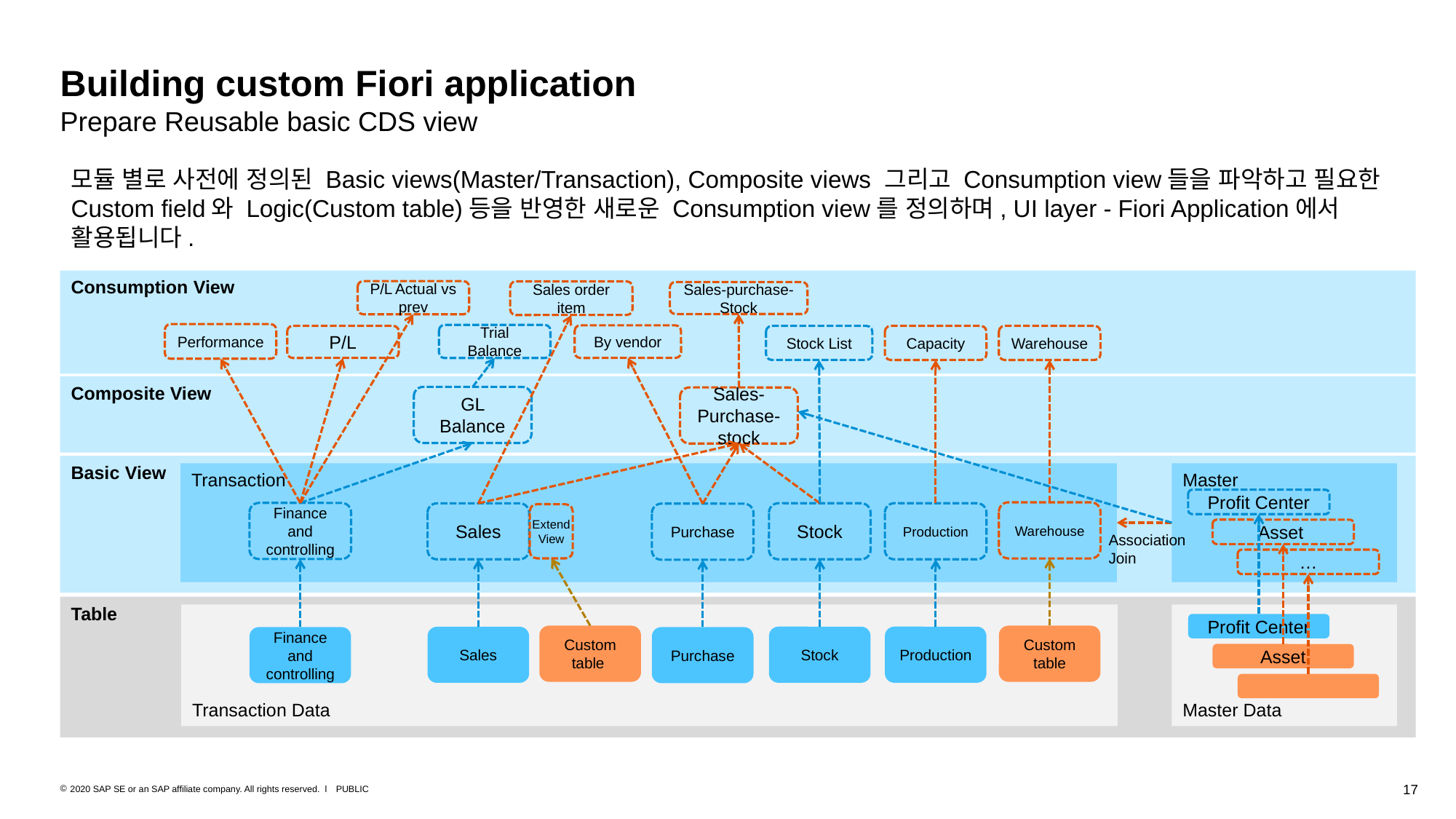

# Building custom Fiori application Prepare Reusable basic CDS view
모듈 별로 사전에 정의된 Basic views(Master/Transaction), Composite views 그리고 Consumption view들을 파악하고 필요한 Custom field와 Logic(Custom table)등을 반영한 새로운 Consumption view를 정의하며, UI layer - Fiori Application에서 활용됩니다.
Consumption View
P/L Actual vs prev
Sales order item
Sales-purchase-Stock
Performance
Trial Balance
By vendor
Warehouse
Capacity
P/L
Stock List
Composite View
GL Balance
Sales-Purchase-stock
Basic View
Transaction
Master
Profit Center
Warehouse
Finance and controlling
Stock
Production
Sales
Purchase
Extend
View
Asset
Association Join
…
Table
Transaction Data
Master Data
Profit Center
Custom table
Custom table
Stock
Production
Sales
Finance and controlling
Purchase
Asset